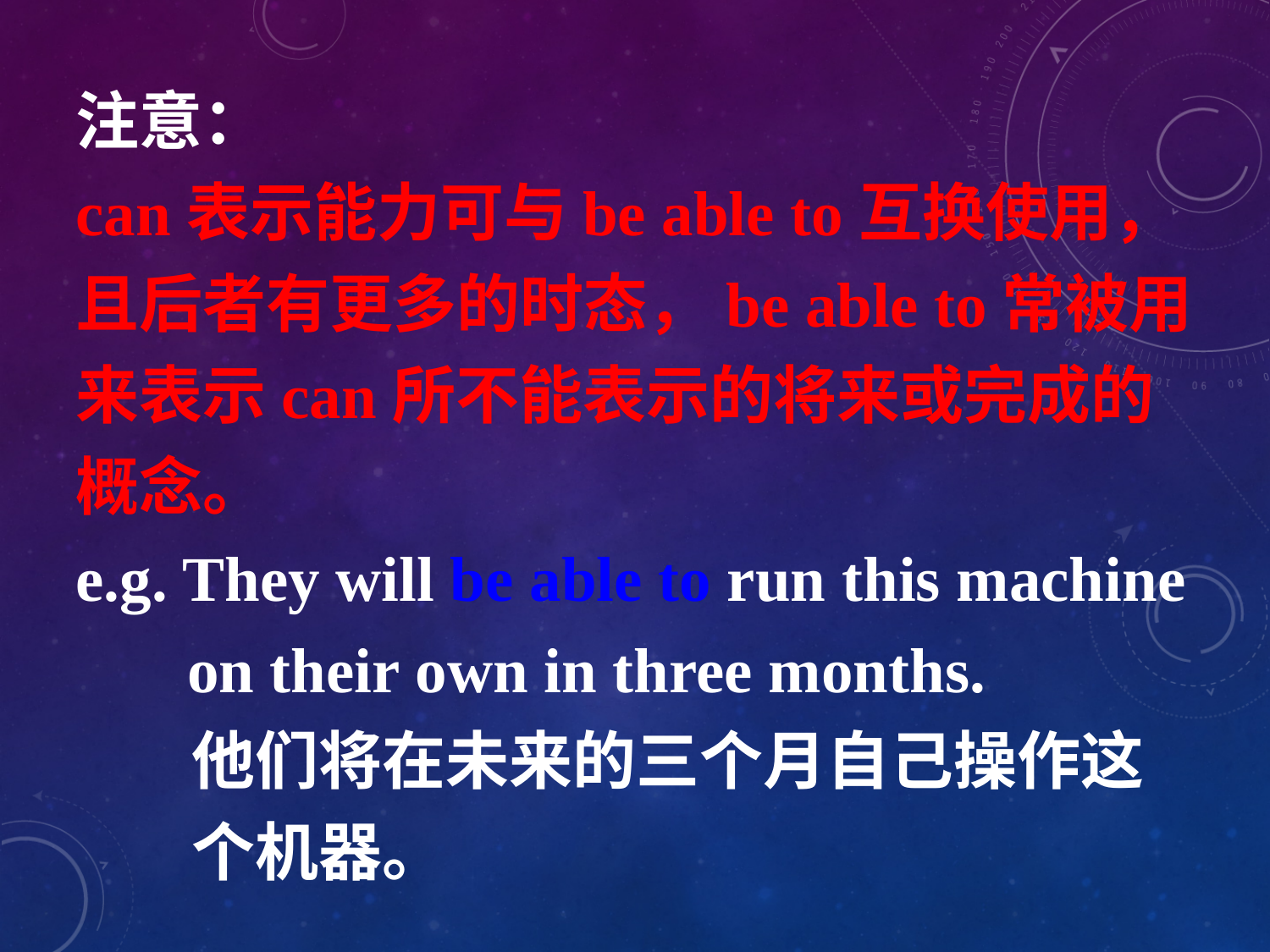

注意：
can表示能力可与be able to互换使用，且后者有更多的时态，be able to常被用来表示can所不能表示的将来或完成的概念。
e.g. They will be able to run this machine
       on their own in three months.
       他们将在未来的三个月自己操作这
       个机器。